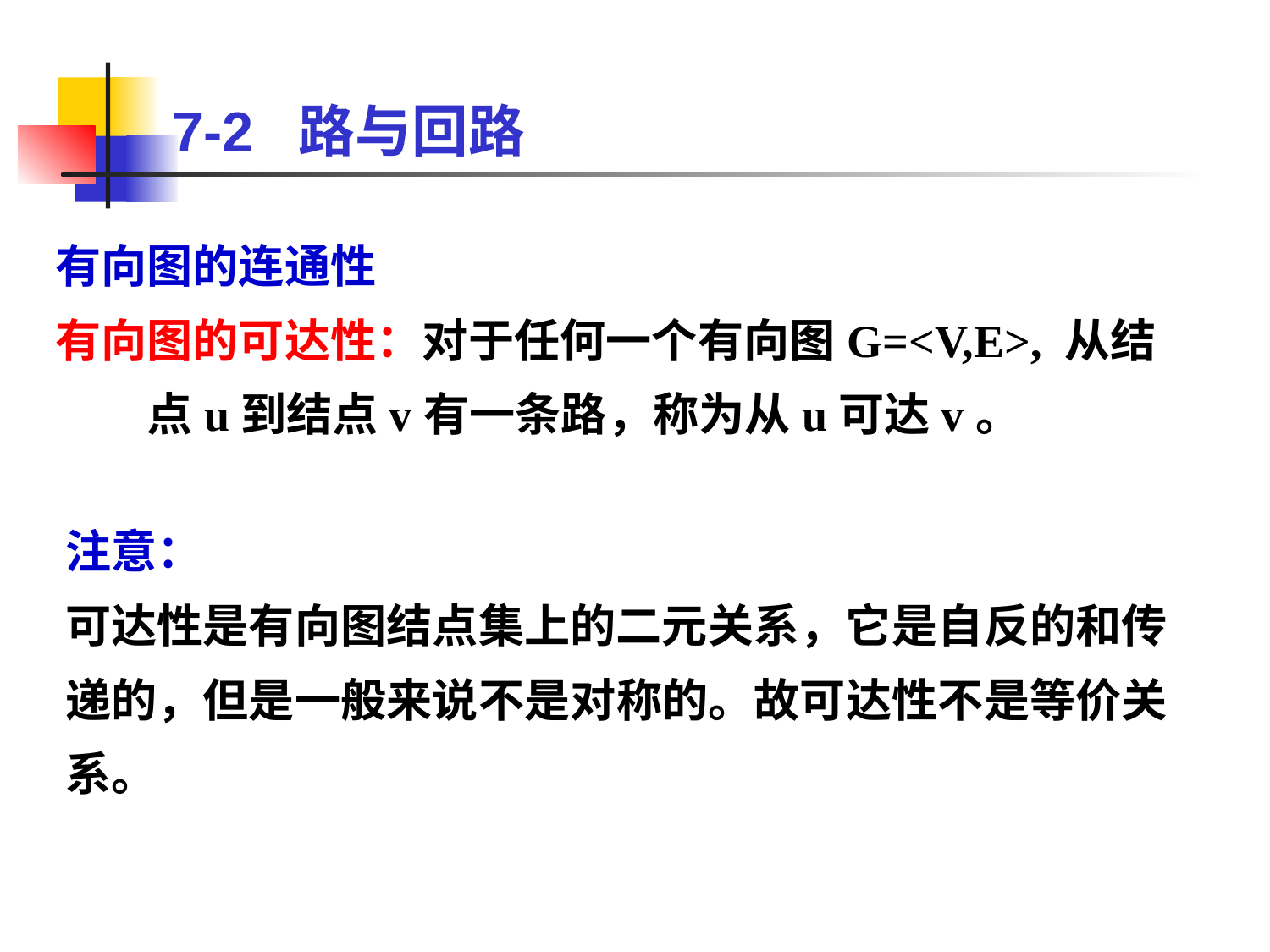

# 7-2  路与回路
有向图的连通性
有向图的可达性：对于任何一个有向图G=<V,E>, 从结点u到结点v有一条路，称为从u可达v。
注意：
可达性是有向图结点集上的二元关系，它是自反的和传递的，但是一般来说不是对称的。故可达性不是等价关系。
51